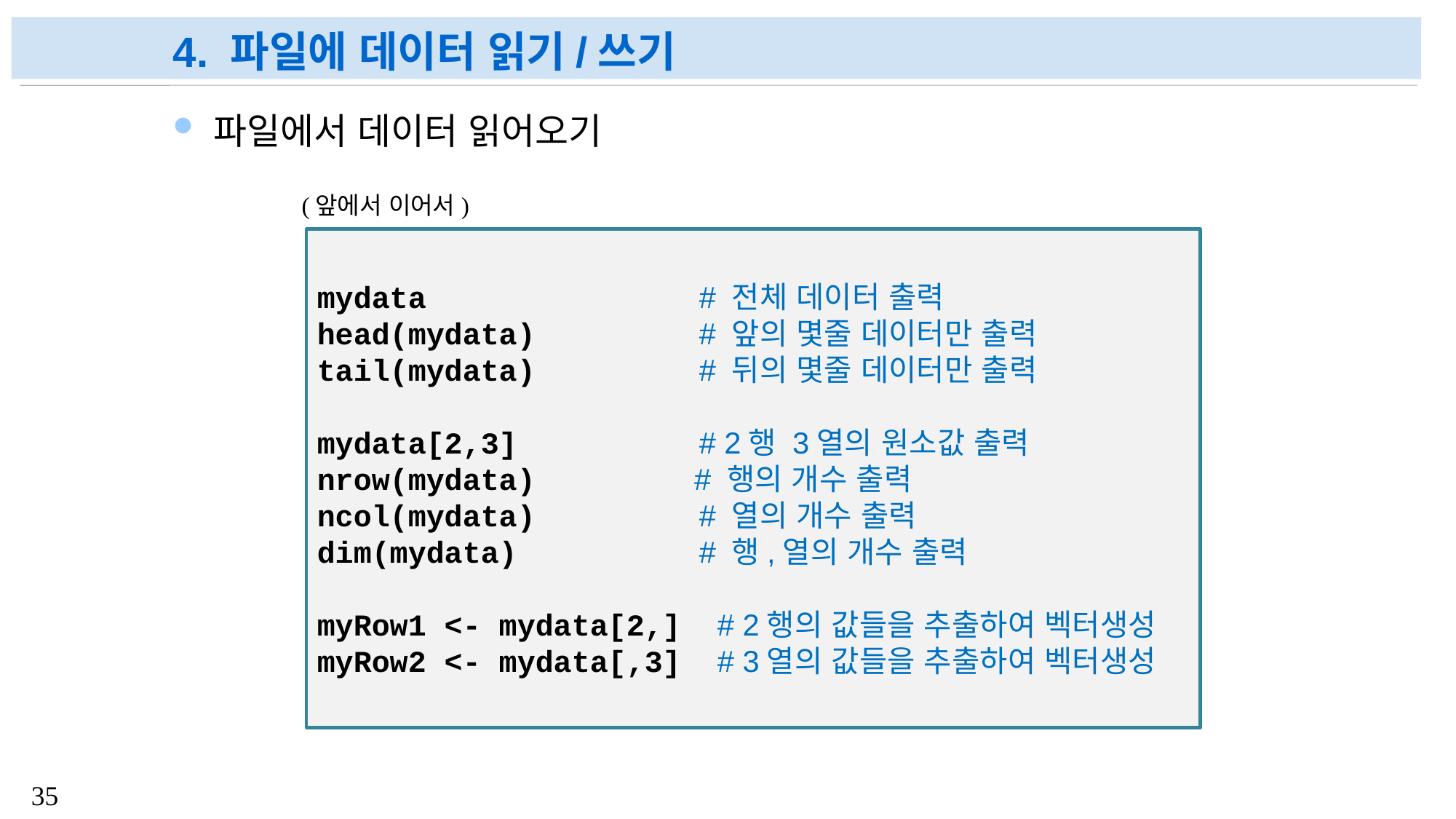

# 4. 파일에 데이터 읽기/쓰기
파일에서 데이터 읽어오기
(앞에서 이어서)
mydata               # 전체 데이터 출력
head(mydata)         # 앞의 몇줄 데이터만 출력
tail(mydata)         # 뒤의 몇줄 데이터만 출력

mydata[2,3]          # 2행 3열의 원소값 출력
nrow(mydata)                   # 행의 개수 출력
ncol(mydata)         # 열의 개수 출력
dim(mydata)          # 행,열의 개수 출력

myRow1 <- mydata[2,]  # 2행의 값들을 추출하여 벡터생성
myRow2 <- mydata[,3]  # 3열의 값들을 추출하여 벡터생성